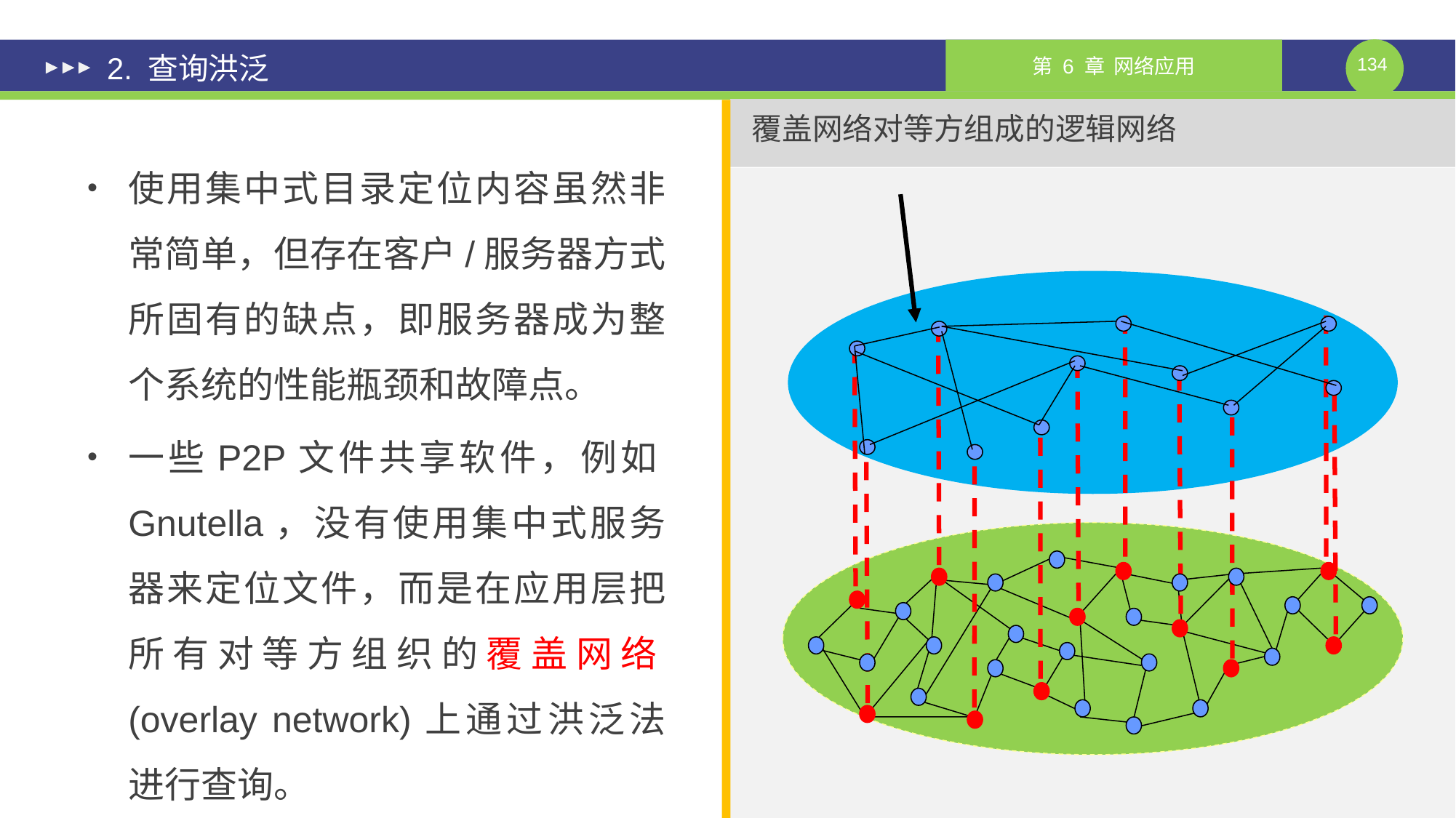

# 2. 查询洪泛

覆盖网络对等方组成的逻辑网络
使用集中式目录定位内容虽然非常简单，但存在客户/服务器方式所固有的缺点，即服务器成为整个系统的性能瓶颈和故障点。
一些P2P文件共享软件，例如Gnutella，没有使用集中式服务器来定位文件，而是在应用层把所有对等方组织的覆盖网络(overlay network)上通过洪泛法进行查询。